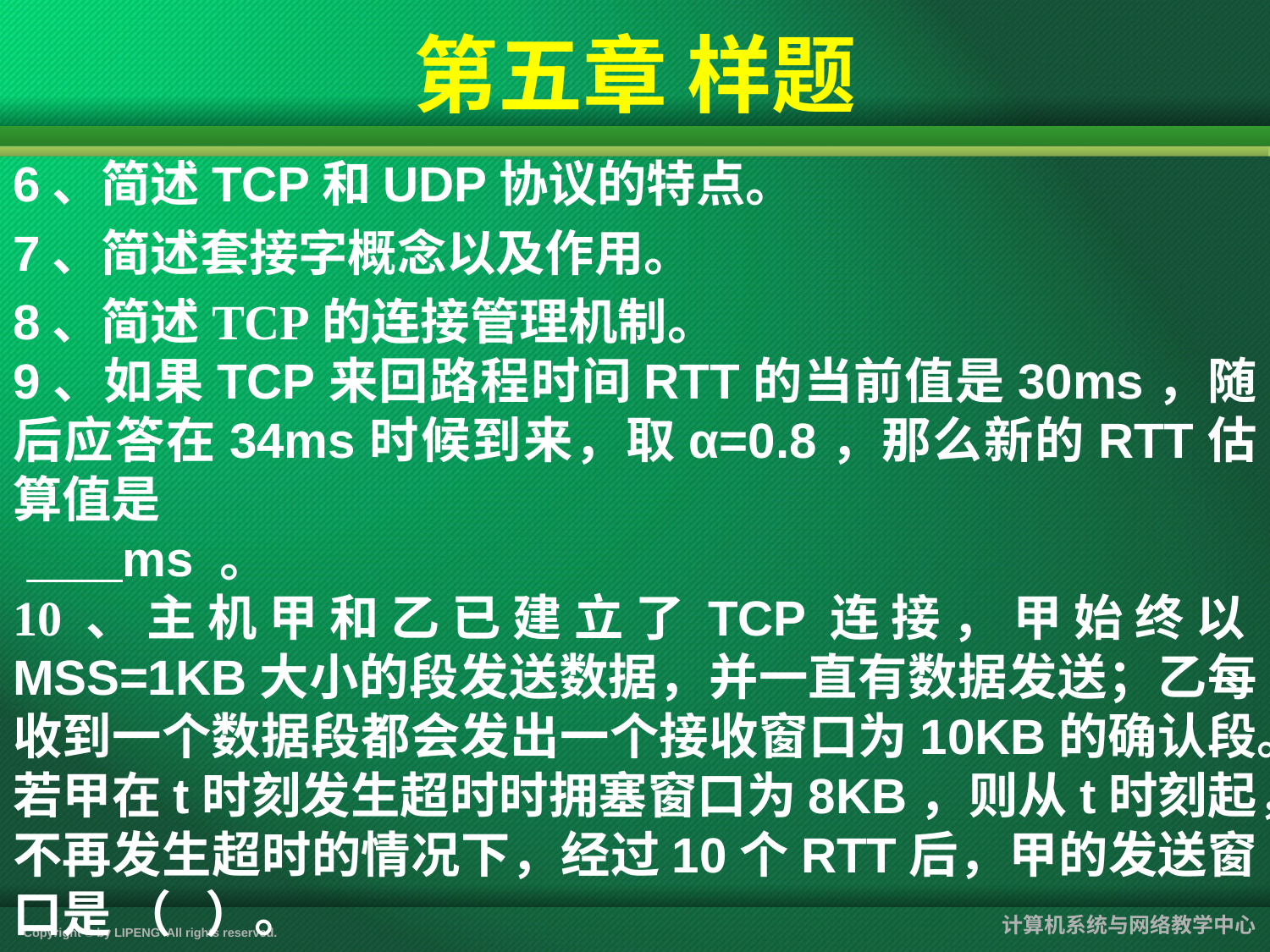

第五章 样题
6、简述TCP和UDP协议的特点。
7、简述套接字概念以及作用。
8、简述TCP的连接管理机制。
9、如果TCP来回路程时间RTT的当前值是30ms，随后应答在34ms时候到来，取α=0.8，那么新的RTT估算值是
        ms 。
10、主机甲和乙已建立了TCP连接，甲始终以MSS=1KB大小的段发送数据，并一直有数据发送；乙每收到一个数据段都会发出一个接收窗口为10KB的确认段。若甲在t时刻发生超时时拥塞窗口为8KB，则从t时刻起，不再发生超时的情况下，经过10个RTT后，甲的发送窗口是 （   ）。
A.10KB      B.12KB        C.14KB       D.15KB